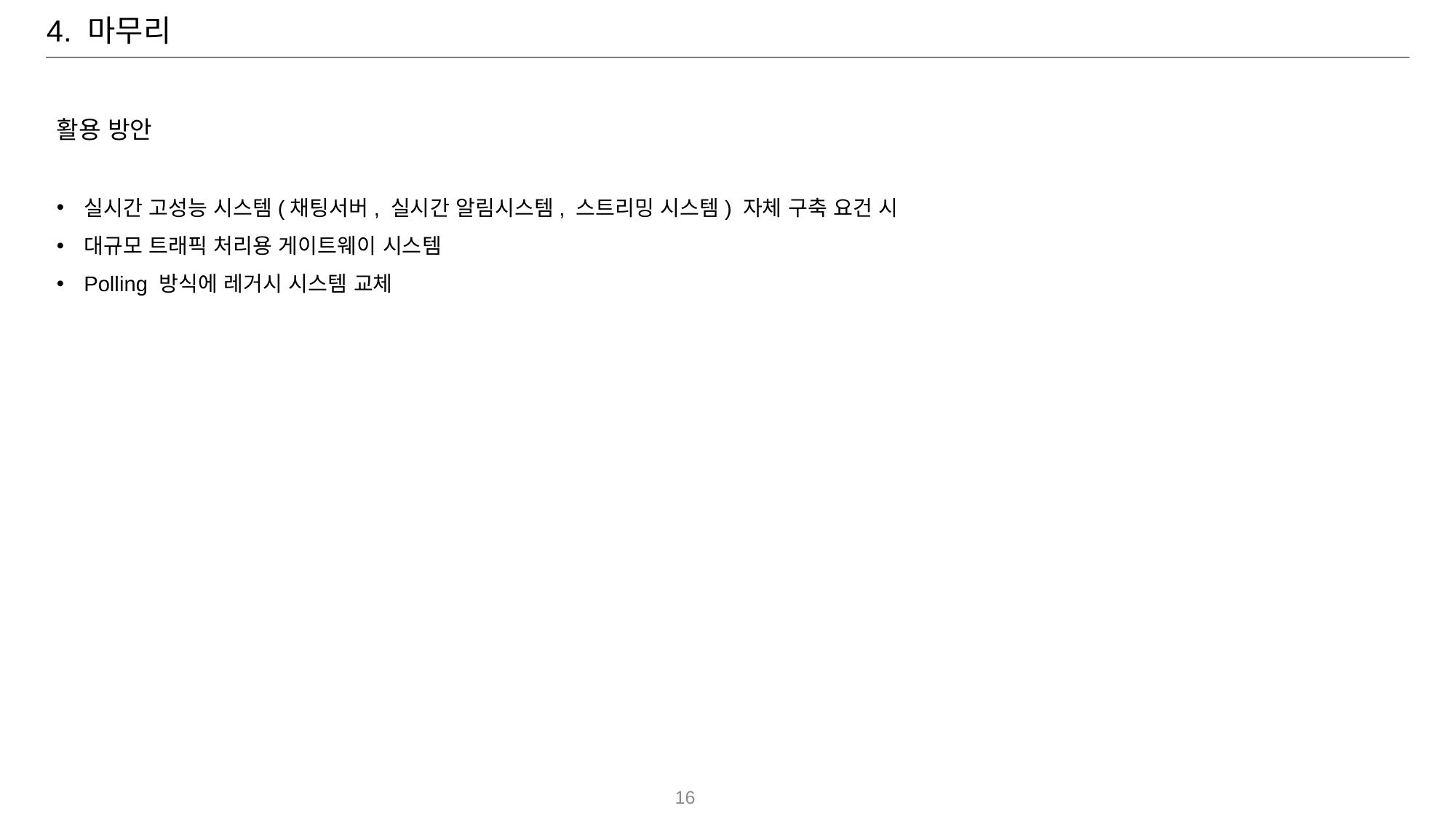

# 4. 마무리
활용 방안

실시간 고성능 시스템(채팅서버, 실시간 알림시스템, 스트리밍 시스템) 자체 구축 요건 시
대규모 트래픽 처리용 게이트웨이 시스템
Polling 방식에 레거시 시스템 교체

16